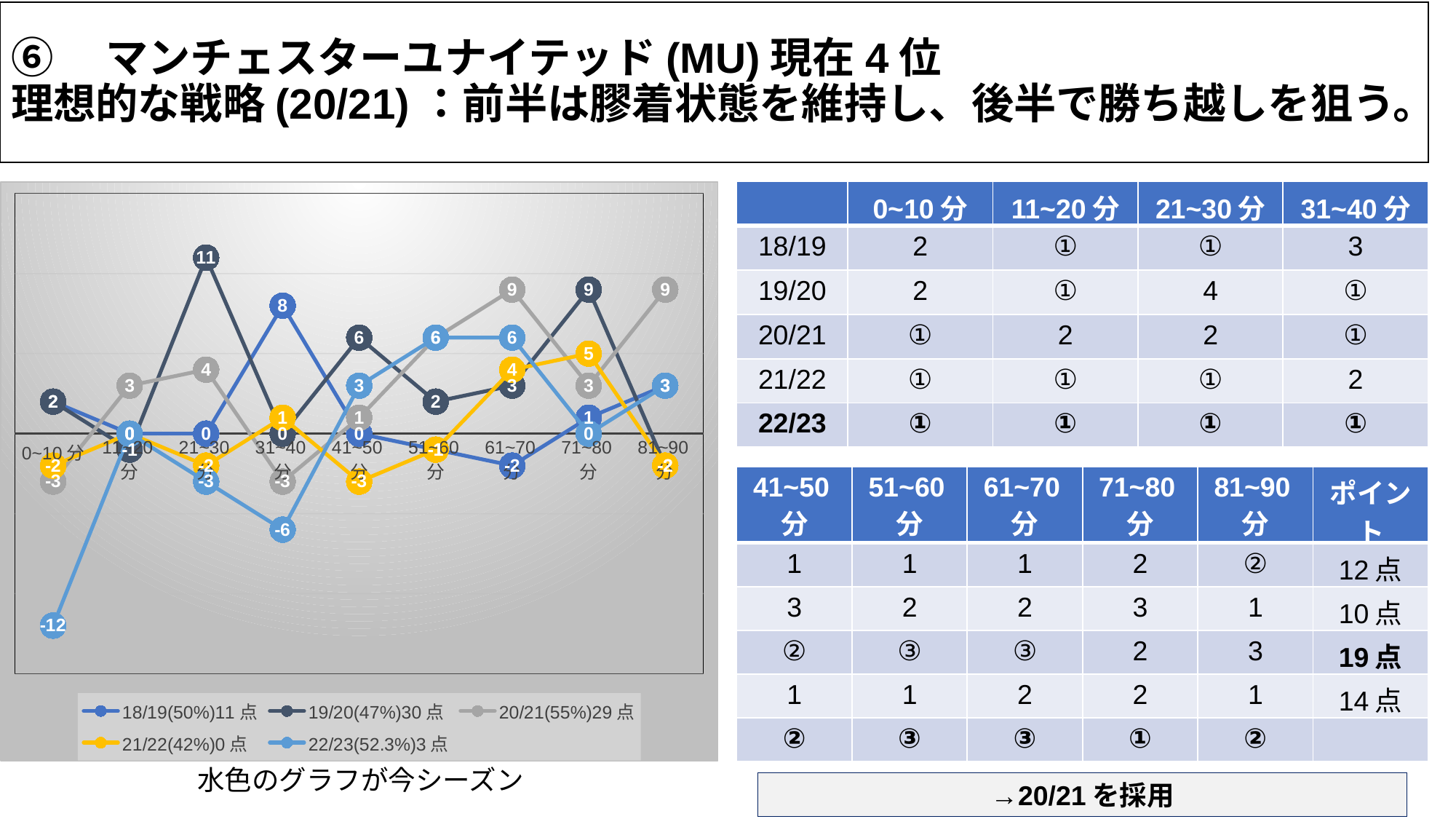

⑥　マンチェスターユナイテッド(MU)現在4位
理想的な戦略(20/21)：前半は膠着状態を維持し、後半で勝ち越しを狙う。

### Chart

| Category | 18/19(50%)11点 | 19/20(47%)30点 | 20/21(55%)29点 | 21/22(42%)0点 | 22/23(52.3%)3点 |
|---|---|---|---|---|---|
| 0~10分 | 2.0 | 2.0 | -3.0 | -2.0 | -12.0 |
| 11~20分 | 0.0 | -1.0 | 3.0 | 0.0 | 0.0 |
| 21~30分 | 0.0 | 11.0 | 4.0 | -2.0 | -3.0 |
| 31~40分 | 8.0 | 0.0 | -3.0 | 1.0 | -6.0 |
| 41~50分 | 0.0 | 6.0 | 1.0 | -3.0 | 3.0 |
| 51~60分 | -1.0 | 2.0 | 6.0 | -1.0 | 6.0 |
| 61~70分 | -2.0 | 3.0 | 9.0 | 4.0 | 6.0 |
| 71~80分 | 1.0 | 9.0 | 3.0 | 5.0 | 0.0 |
| 81~90分 | 3.0 | -2.0 | 9.0 | -2.0 | 3.0 |
|  | 0~10分 | 11~20分 | 21~30分 | 31~40分 |
| --- | --- | --- | --- | --- |
| 18/19 | 2 | ① | ① | 3 |
| 19/20 | 2 | ① | 4 | ① |
| 20/21 | ① | 2 | 2 | ① |
| 21/22 | ① | ① | ① | 2 |
| 22/23 | ① | ① | ① | ① |
| 41~50分 | 51~60分 | 61~70分 | 71~80分 | 81~90分 | ポイント |
| --- | --- | --- | --- | --- | --- |
| 1 | 1 | 1 | 2 | ② | 12点 |
| 3 | 2 | 2 | 3 | 1 | 10点 |
| ② | ③ | ③ | 2 | 3 | 19点 |
| 1 | 1 | 2 | 2 | 1 | 14点 |
| ② | ③ | ③ | ① | ② |  |
水色のグラフが今シーズン
→20/21を採用